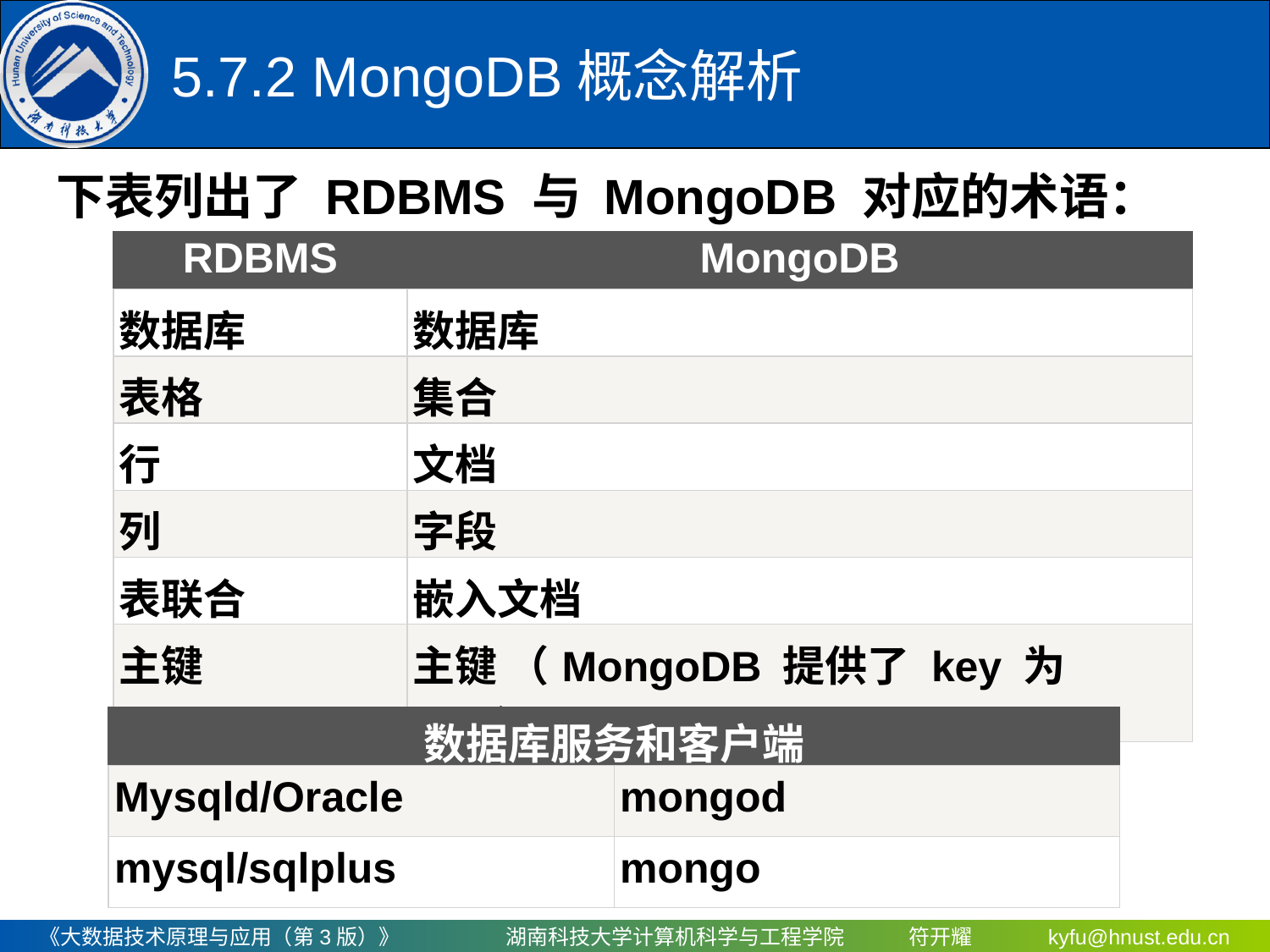

5.7.2 MongoDB概念解析
下表列出了 RDBMS 与 MongoDB 对应的术语：
| RDBMS | MongoDB |
| --- | --- |
| 数据库 | 数据库 |
| 表格 | 集合 |
| 行 | 文档 |
| 列 | 字段 |
| 表联合 | 嵌入文档 |
| 主键 | 主键 （MongoDB 提供了 key 为 \_id ） |
| 数据库服务和客户端 |  |
| --- | --- |
| Mysqld/Oracle | mongod |
| mysql/sqlplus | mongo |